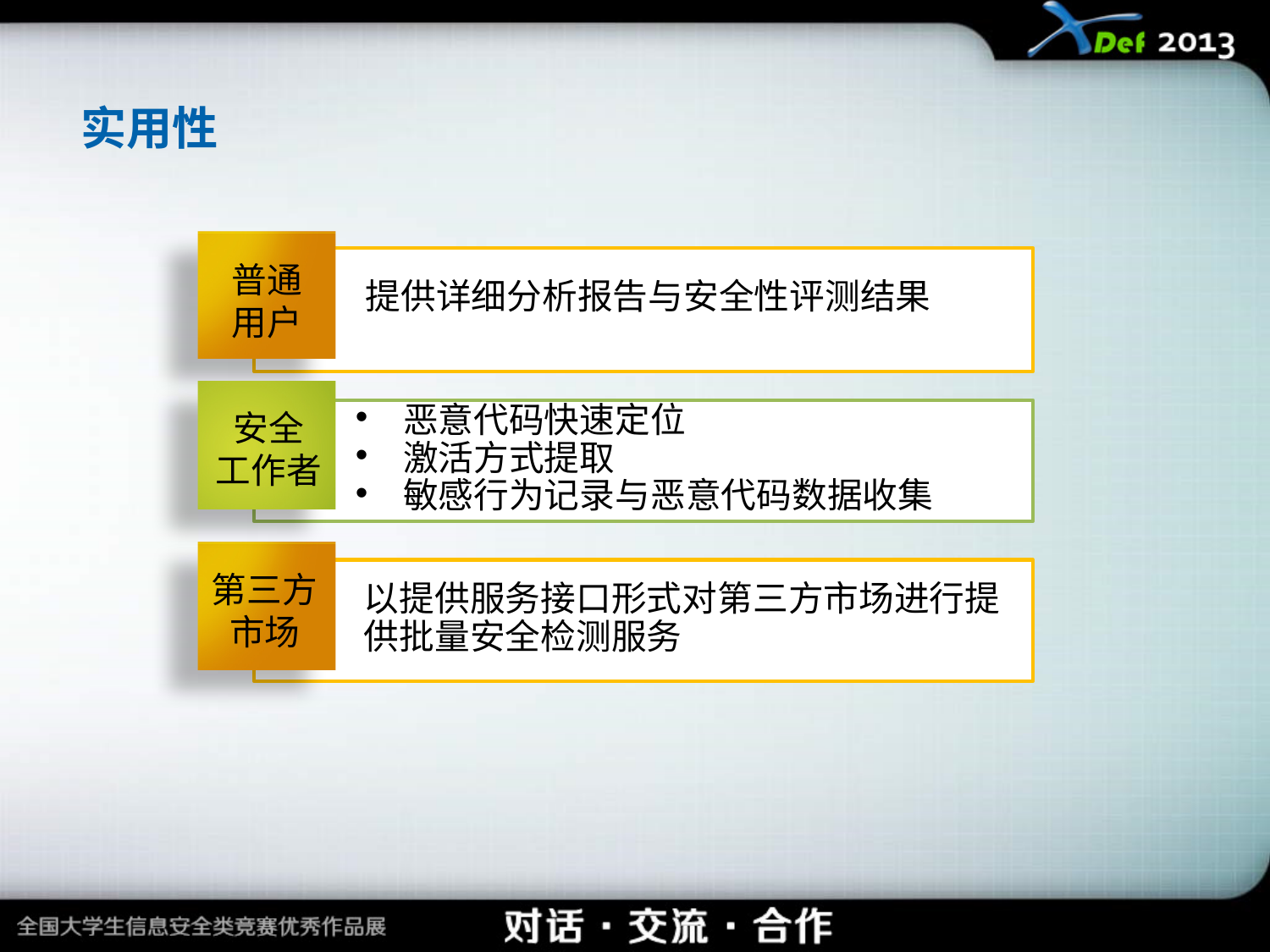

实用性

普通
用户
提供详细分析报告与安全性评测结果

安全
工作者

恶意代码快速定位
激活方式提取
敏感行为记录与恶意代码数据收集

第三方市场
以提供服务接口形式对第三方市场进行提供批量安全检测服务